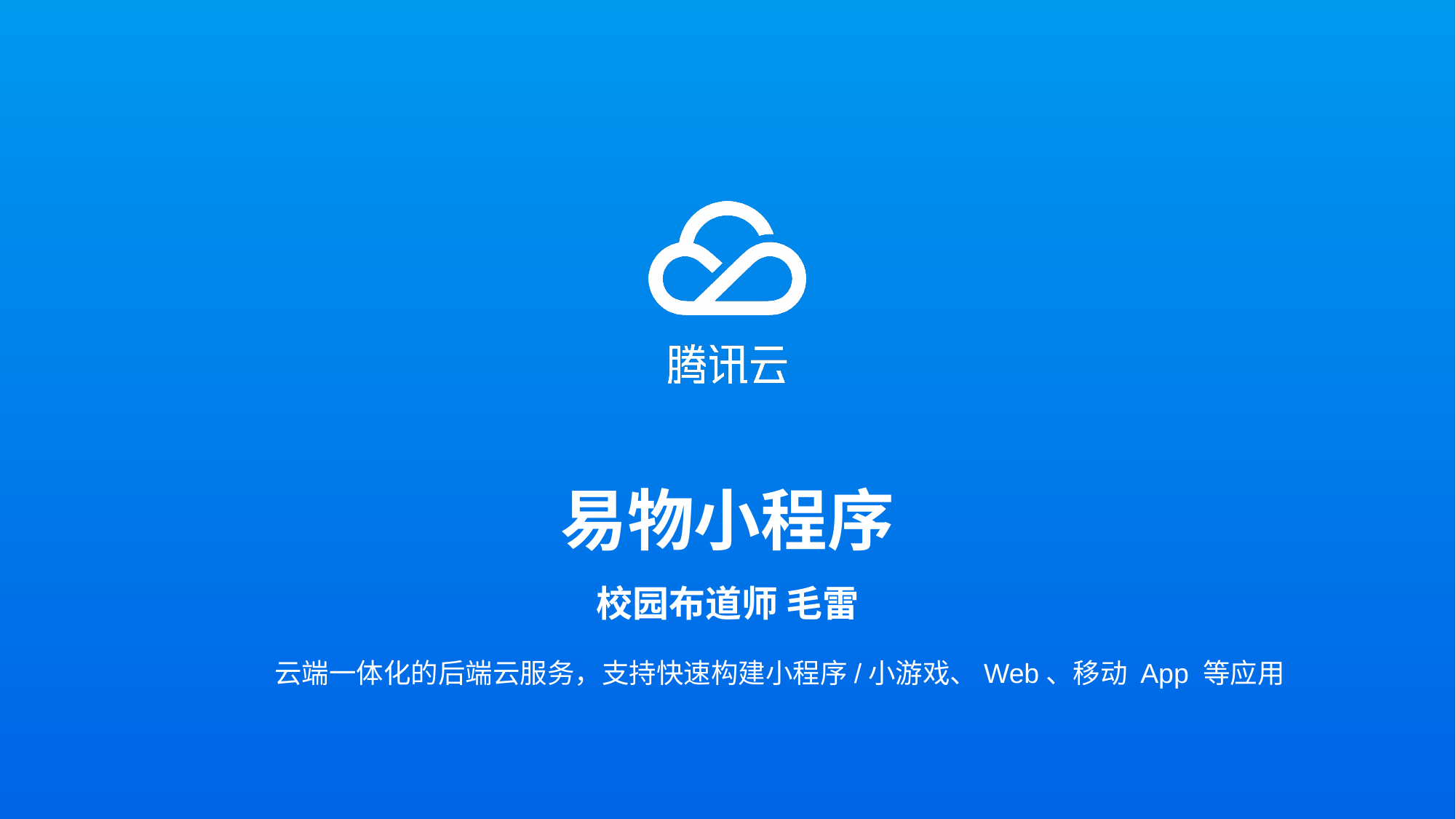

# 易物小程序 校园布道师 毛雷
云端一体化的后端云服务，支持快速构建小程序/小游戏、Web、移动 App 等应用